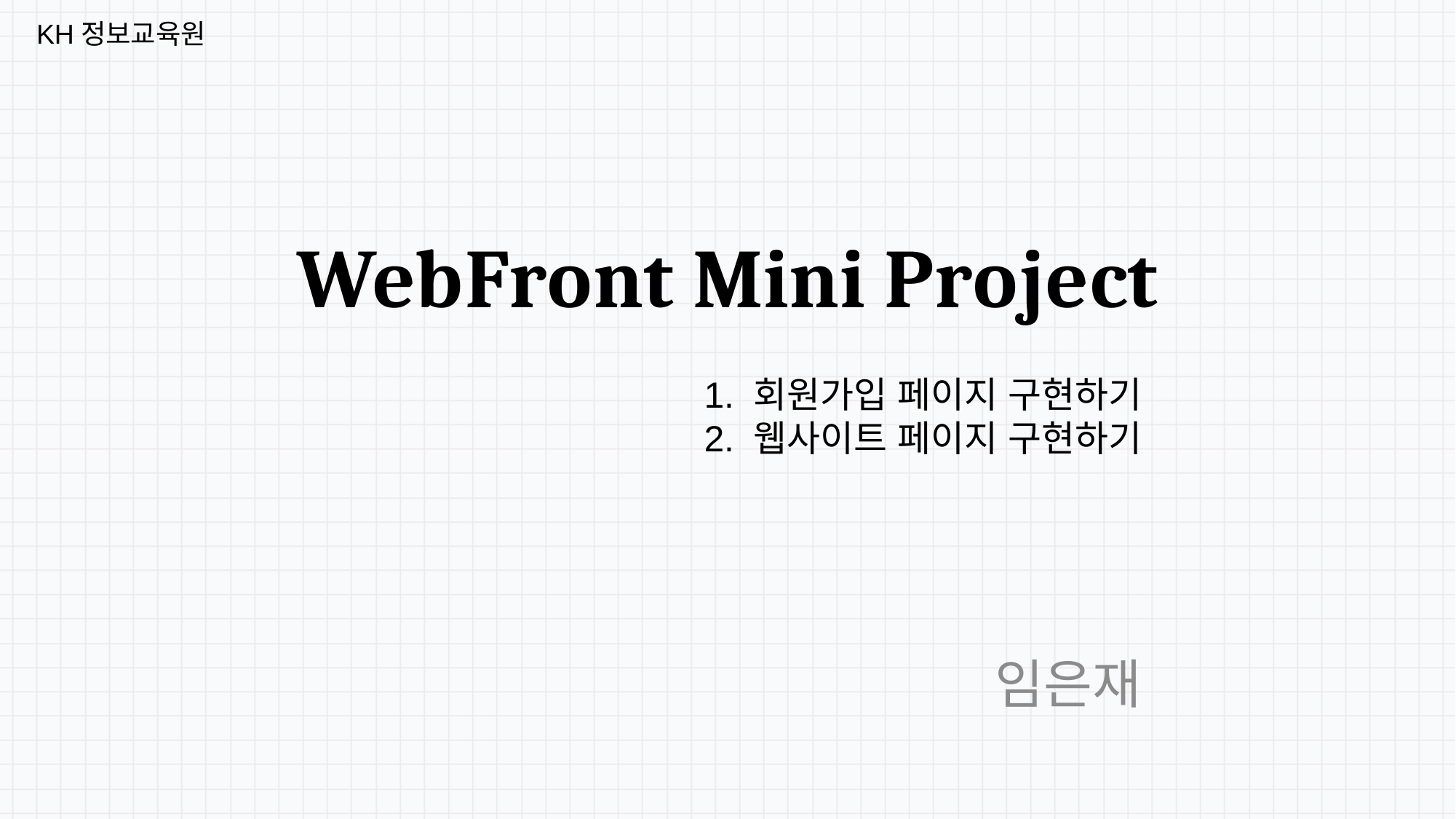

KH정보교육원
# WebFront Mini Project
1. 회원가입 페이지 구현하기
2. 웹사이트 페이지 구현하기
임은재